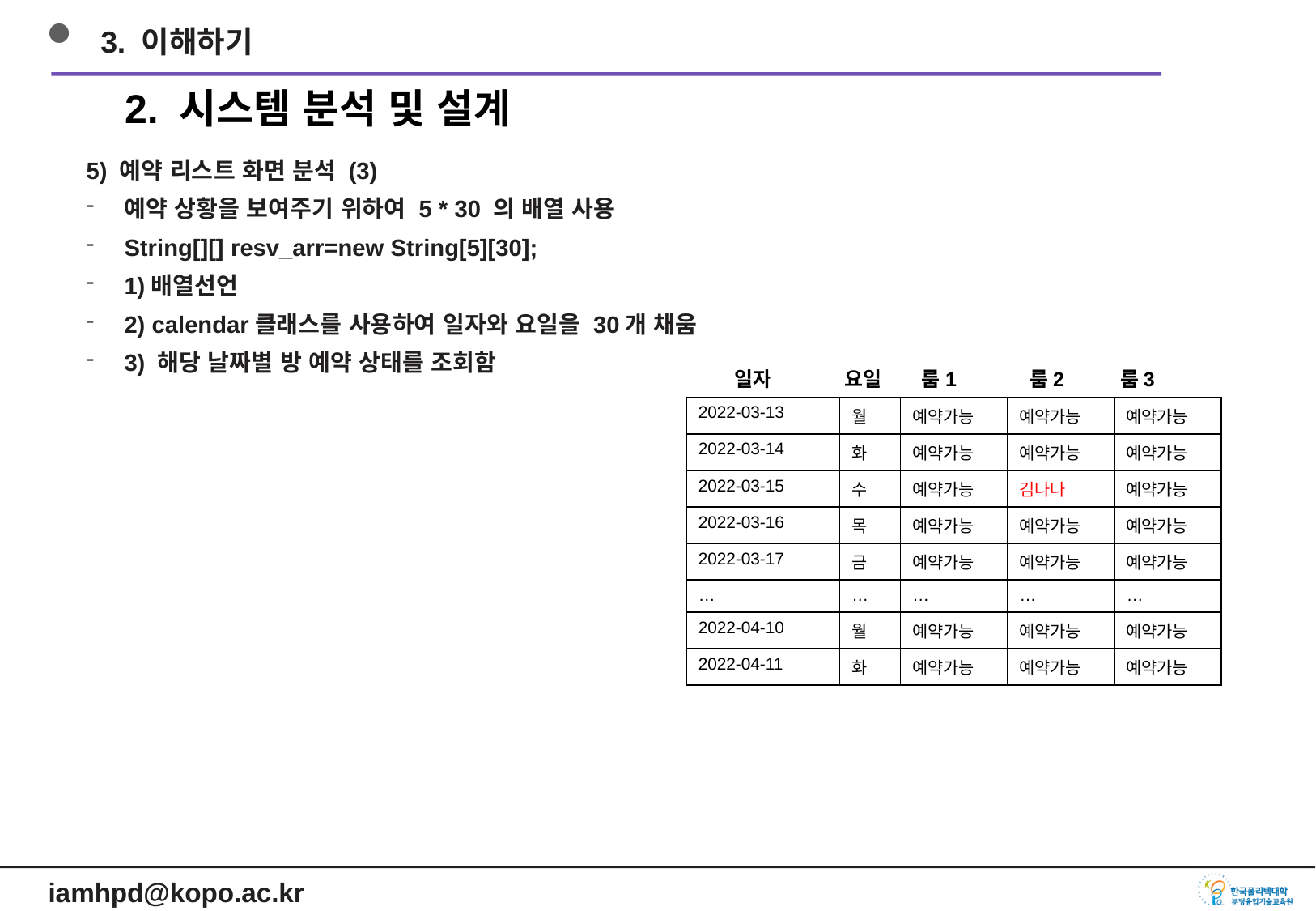

3. 이해하기
2. 시스템 분석 및 설계
5) 예약 리스트 화면 분석 (3)
예약 상황을 보여주기 위하여 5 * 30 의 배열 사용
String[][] resv_arr=new String[5][30];
1)배열선언
2) calendar클래스를 사용하여 일자와 요일을 30개 채움
3) 해당 날짜별 방 예약 상태를 조회함
일자             요일       룸1            룸2         룸3
| 2022-03-13 | 월 | 예약가능 | 예약가능 | 예약가능 |
| --- | --- | --- | --- | --- |
| 2022-03-14 | 화 | 예약가능 | 예약가능 | 예약가능 |
| 2022-03-15 | 수 | 예약가능 | 김나나 | 예약가능 |
| 2022-03-16 | 목 | 예약가능 | 예약가능 | 예약가능 |
| 2022-03-17 | 금 | 예약가능 | 예약가능 | 예약가능 |
| … | … | … | … | … |
| 2022-04-10 | 월 | 예약가능 | 예약가능 | 예약가능 |
| 2022-04-11 | 화 | 예약가능 | 예약가능 | 예약가능 |